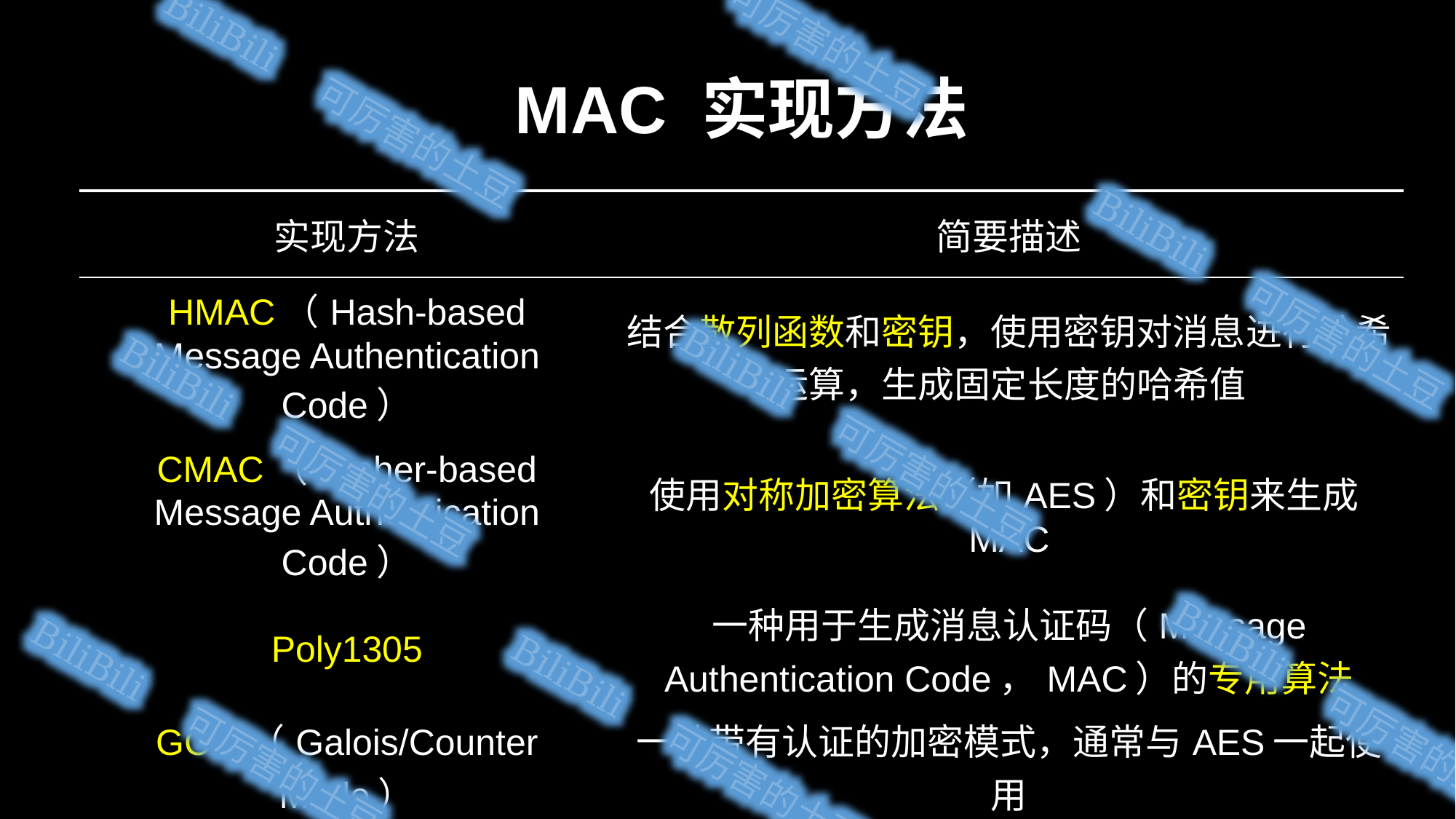

BiliBili    可厉害的土豆
# MAC 实现方法
BiliBili    可厉害的土豆
| 实现方法 | 简要描述 |
| --- | --- |
| HMAC（Hash-based Message Authentication Code） | 结合散列函数和密钥，使用密钥对消息进行哈希运算，生成固定长度的哈希值 |
| CMAC（Cipher-based Message Authentication Code） | 使用对称加密算法（如AES）和密钥来生成MAC |
| Poly1305 | 一种用于生成消息认证码（Message Authentication Code，MAC）的专用算法 |
| GCM（Galois/Counter Mode） | 一种带有认证的加密模式，通常与AES一起使用 |
| HMAC-based Key Derivation Functions（HKDF） | 一种基于HMAC的密钥派生函数 |
BiliBili    可厉害的土豆
BiliBili    可厉害的土豆
BiliBili    可厉害的土豆
BiliBili    可厉害的土豆
BiliBili    可厉害的土豆
BiliBili    可厉害的土豆